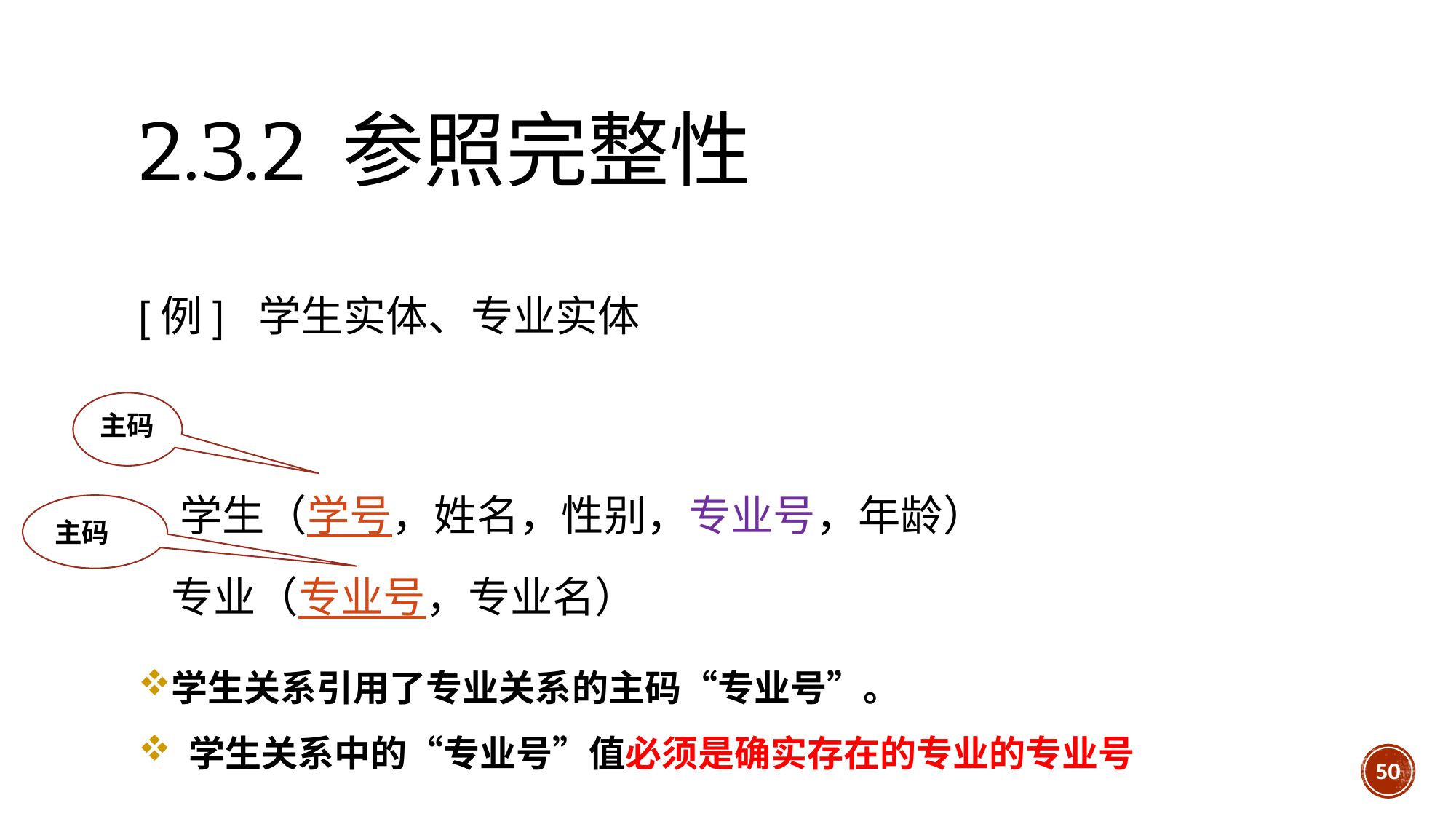

# 2.3.2 参照完整性
[例]  学生实体、专业实体

	 学生（学号，姓名，性别，专业号，年龄）
专业（专业号，专业名）

主码
主码
学生关系引用了专业关系的主码“专业号”。
 学生关系中的“专业号”值必须是确实存在的专业的专业号
50